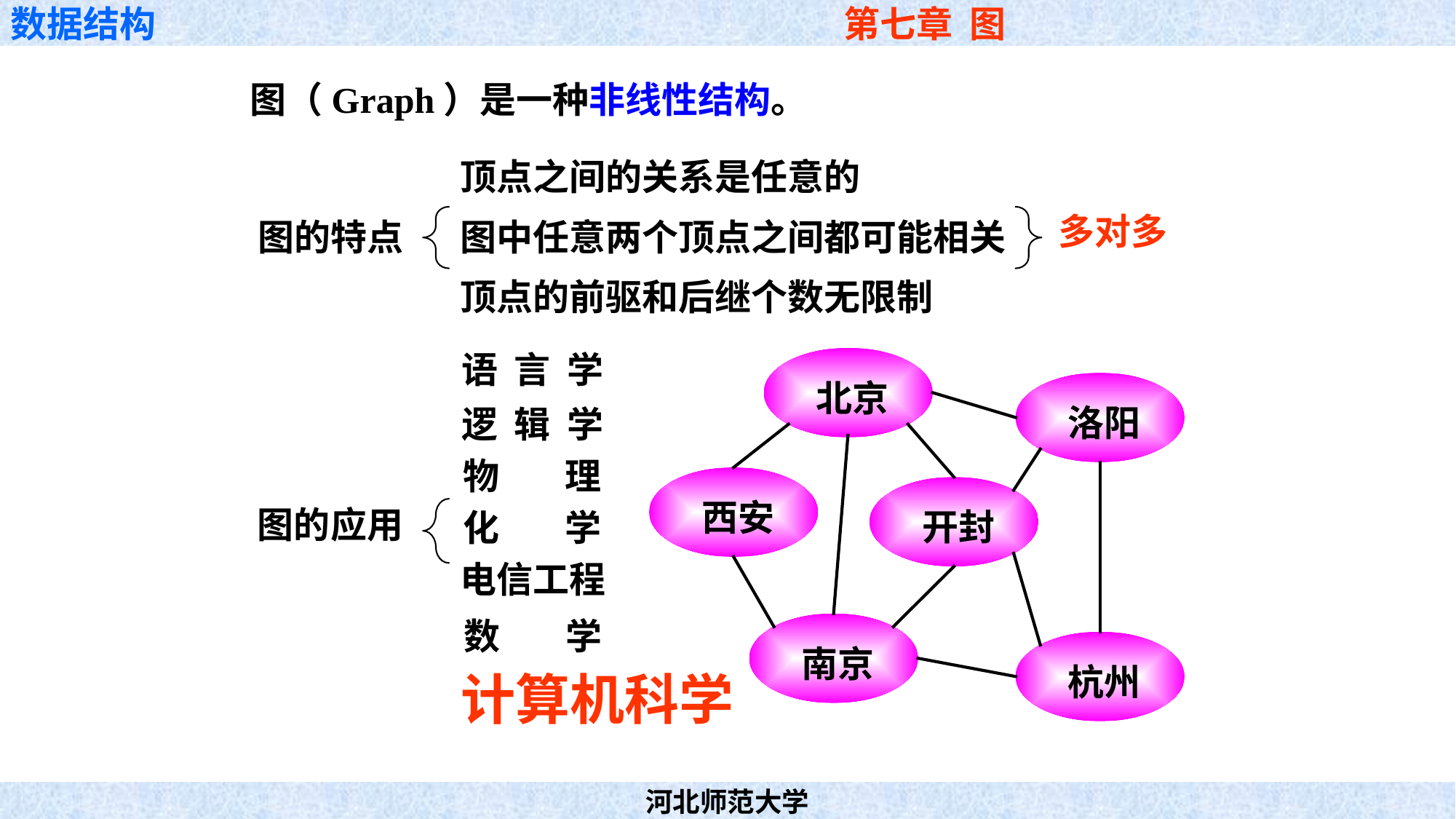

图（Graph）是一种非线性结构。
顶点之间的关系是任意的
多对多

图的特点
图中任意两个顶点之间都可能相关
顶点的前驱和后继个数无限制
语  言  学
逻  辑  学
物        理
化        学
电信工程
数        学
 北京
 洛阳
 西安
 开封
 南京
 杭州
图的应用

计算机科学